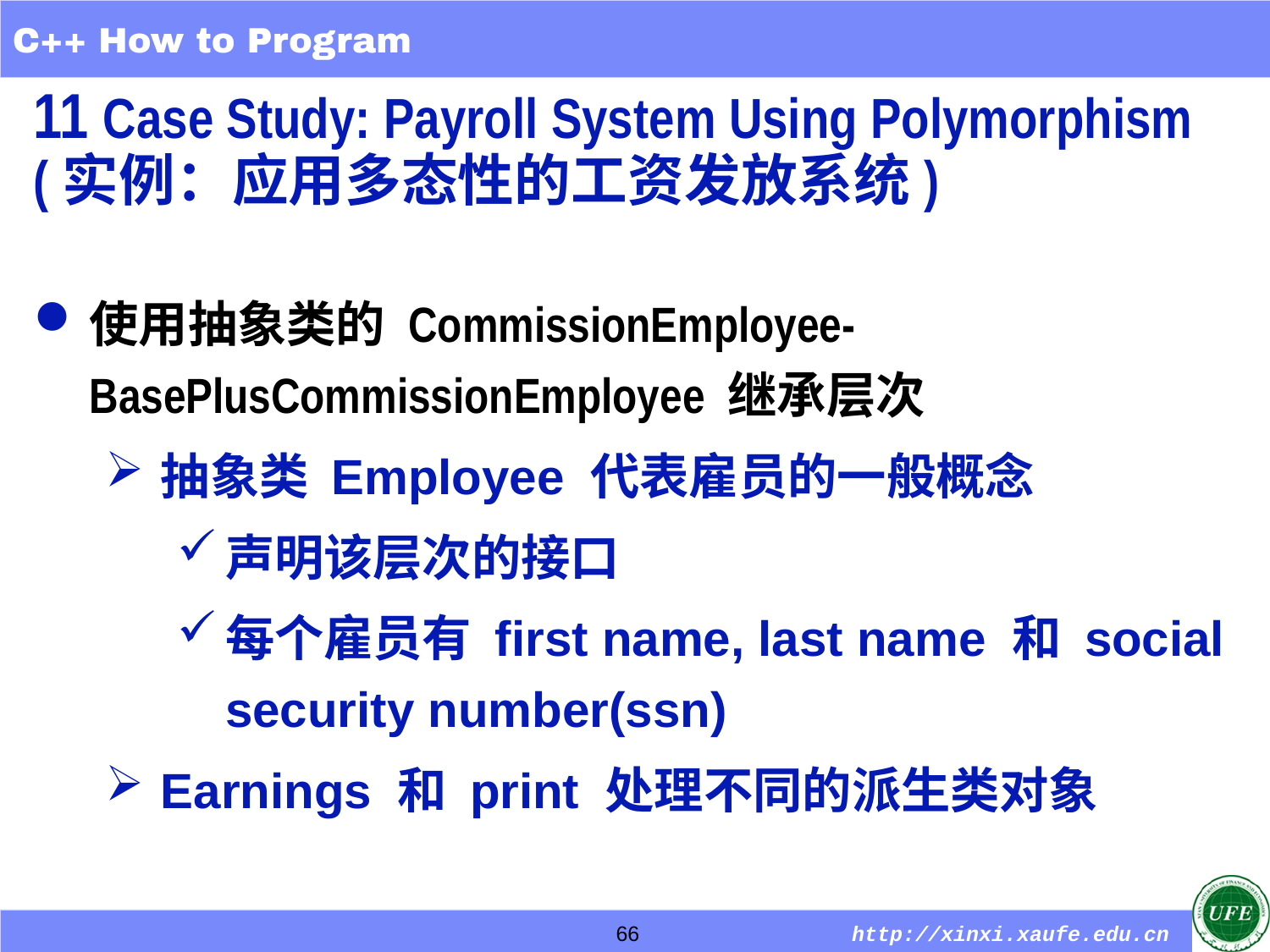

11 Case Study: Payroll System Using Polymorphism
(实例：应用多态性的工资发放系统)
使用抽象类的 CommissionEmployee-BasePlusCommissionEmployee 继承层次
抽象类 Employee 代表雇员的一般概念
声明该层次的接口
每个雇员有 first name, last name 和 social security number(ssn)
Earnings 和 print 处理不同的派生类对象
66